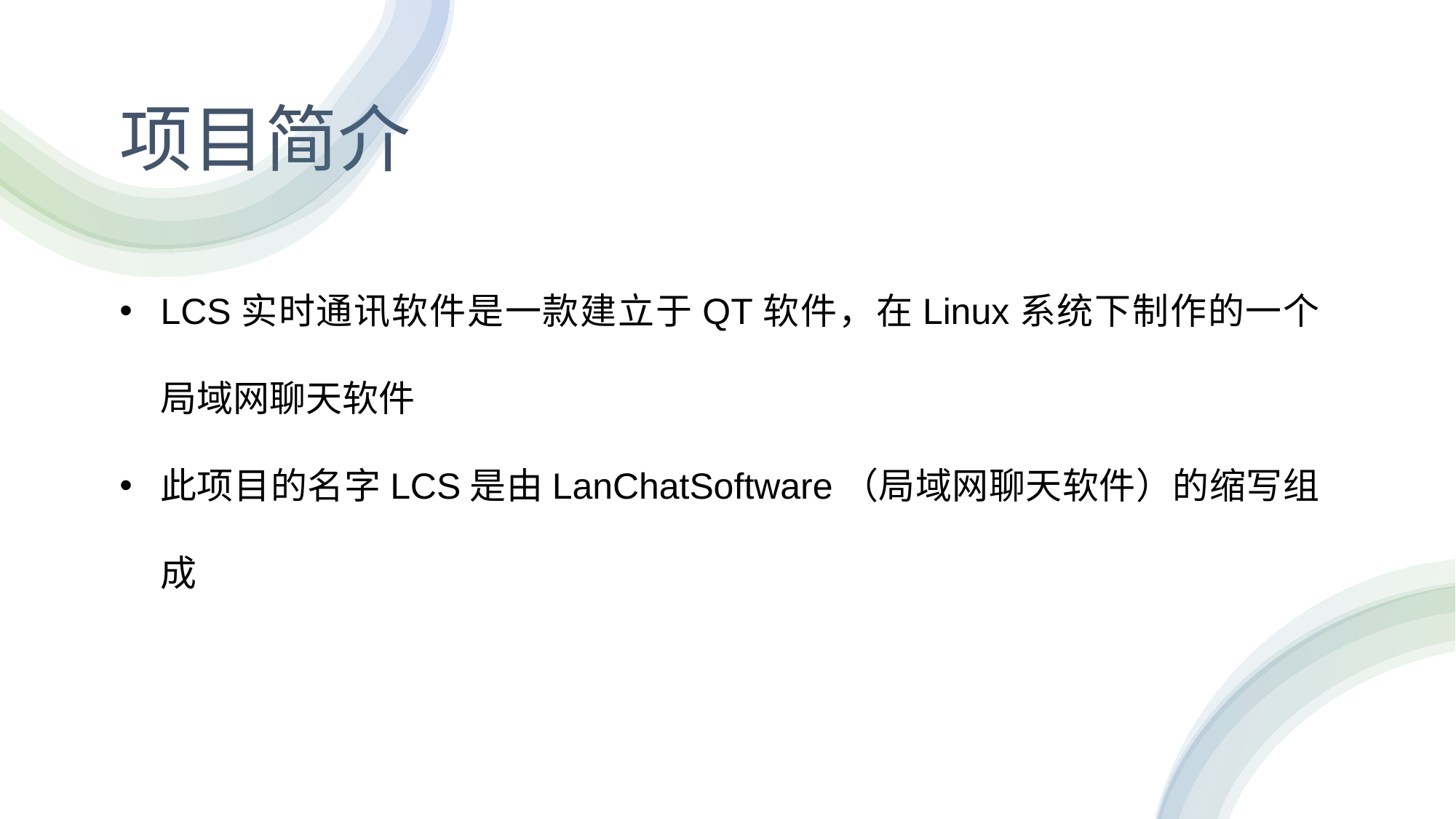

# 项目简介
LCS实时通讯软件是一款建立于QT软件，在Linux系统下制作的一个局域网聊天软件
此项目的名字LCS是由LanChatSoftware（局域网聊天软件）的缩写组成